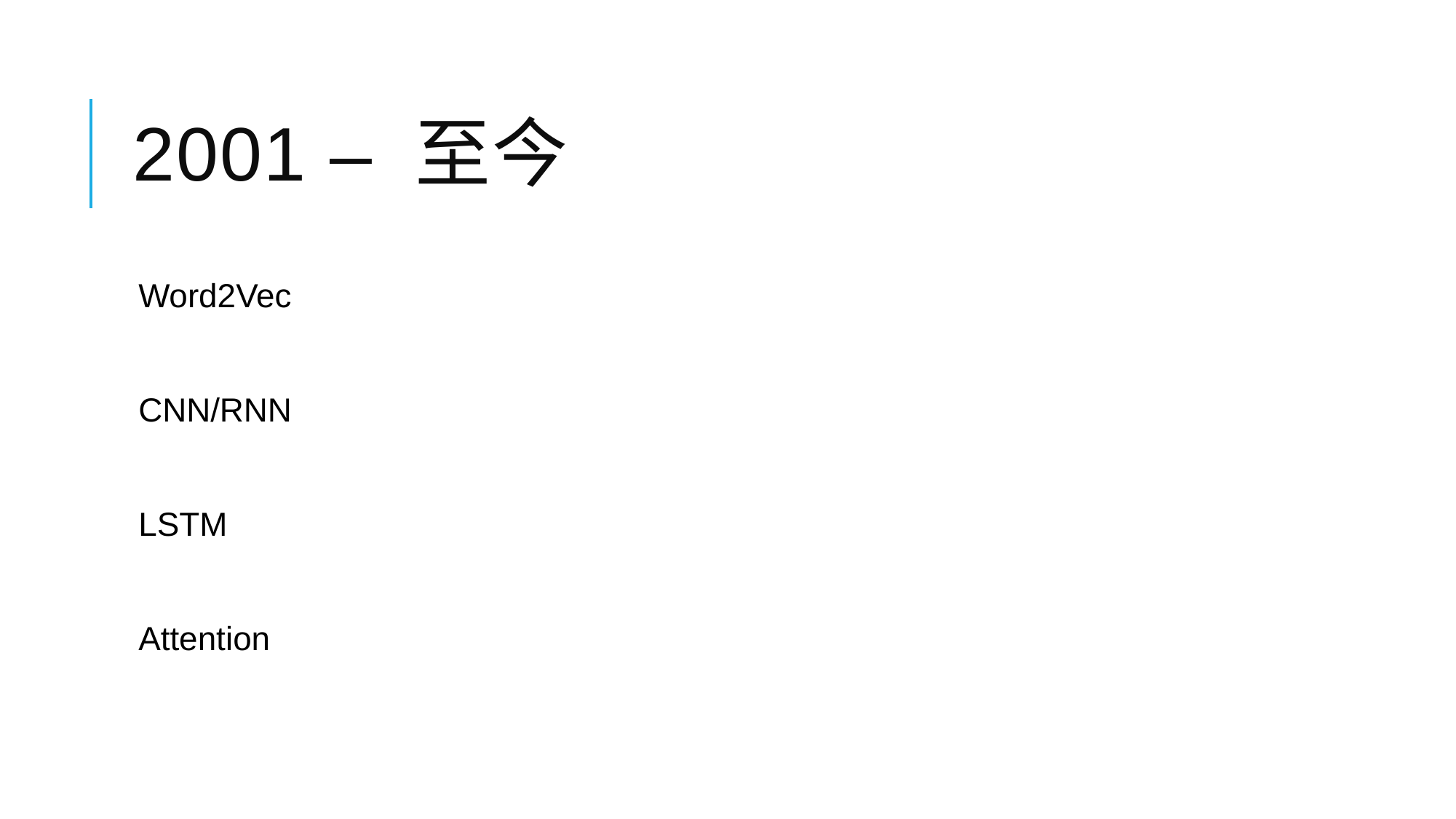

# 2001 – 至今
Word2Vec

CNN/RNN

LSTM

Attention